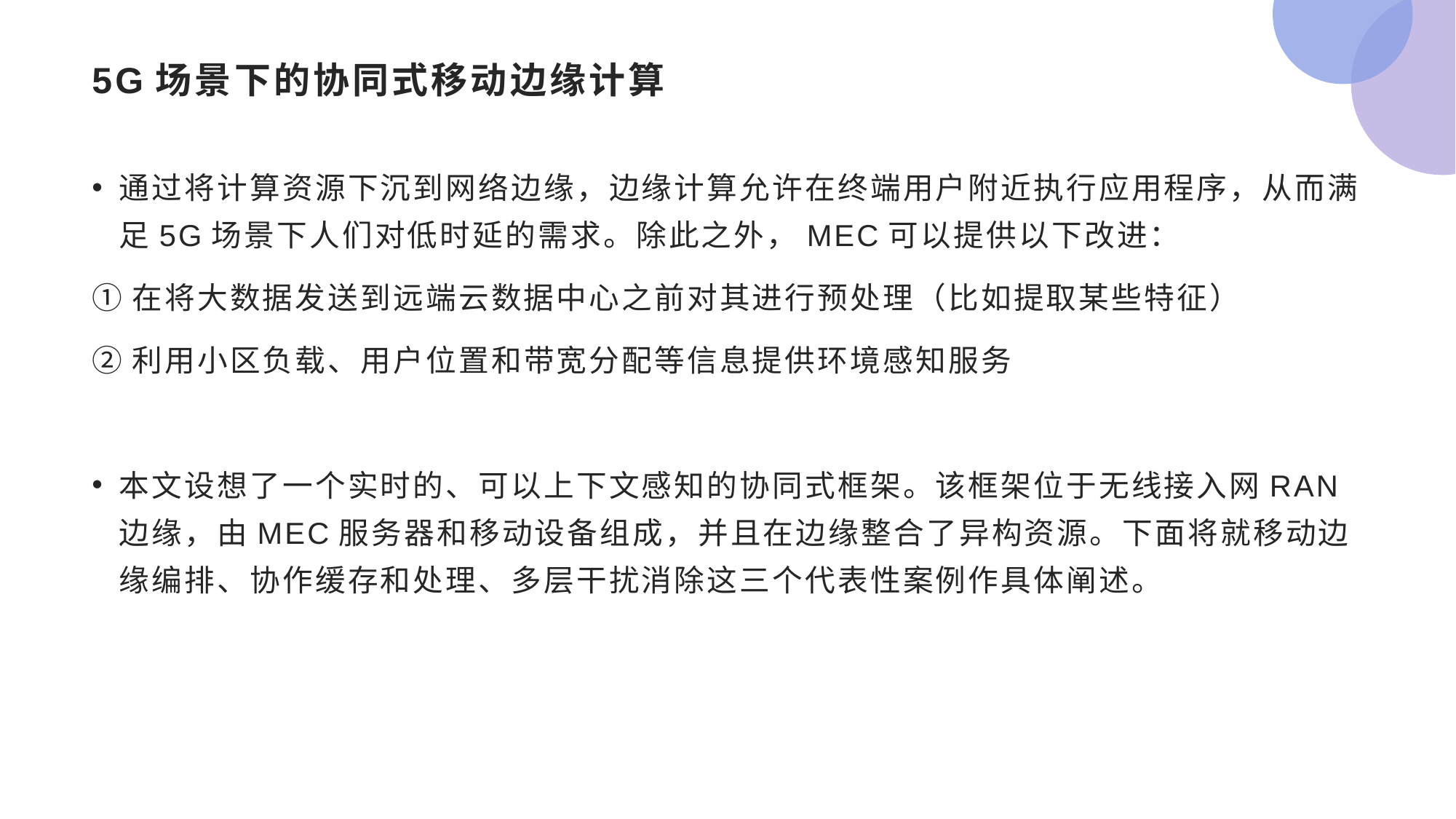

# 5G场景下的协同式移动边缘计算

通过将计算资源下沉到网络边缘，边缘计算允许在终端用户附近执行应用程序，从而满足5G场景下人们对低时延的需求。除此之外，MEC可以提供以下改进：
①在将大数据发送到远端云数据中心之前对其进行预处理（比如提取某些特征）
②利用小区负载、用户位置和带宽分配等信息提供环境感知服务

本文设想了一个实时的、可以上下文感知的协同式框架。该框架位于无线接入网RAN边缘，由MEC服务器和移动设备组成，并且在边缘整合了异构资源。下面将就移动边缘编排、协作缓存和处理、多层干扰消除这三个代表性案例作具体阐述。